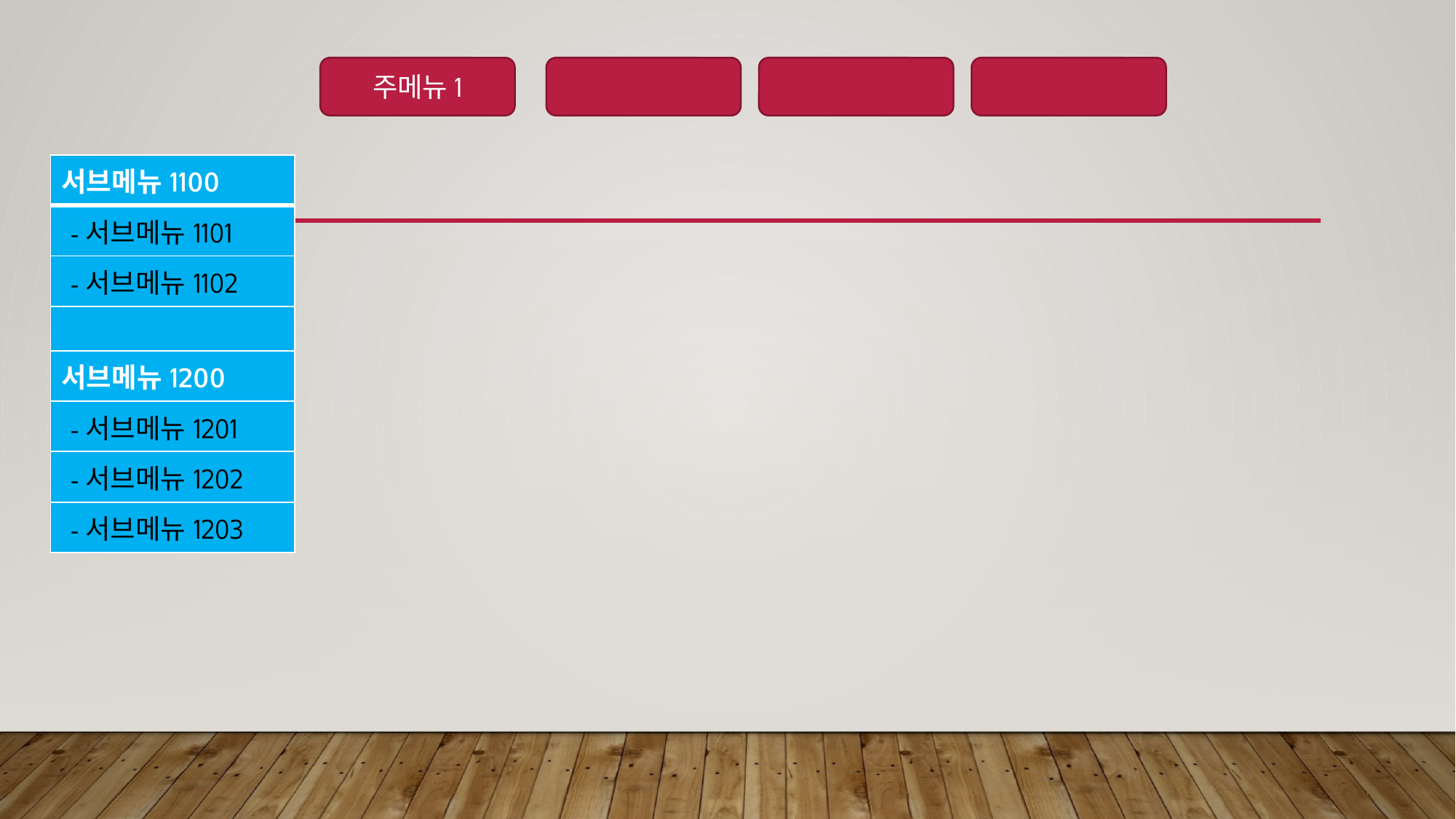

주메뉴1

| 서브메뉴1100 |
| --- |
| -서브메뉴1101 |
| -서브메뉴1102 |
|  |
| 서브메뉴1200 |
| -서브메뉴1201 |
| -서브메뉴1202 |
| -서브메뉴1203 |